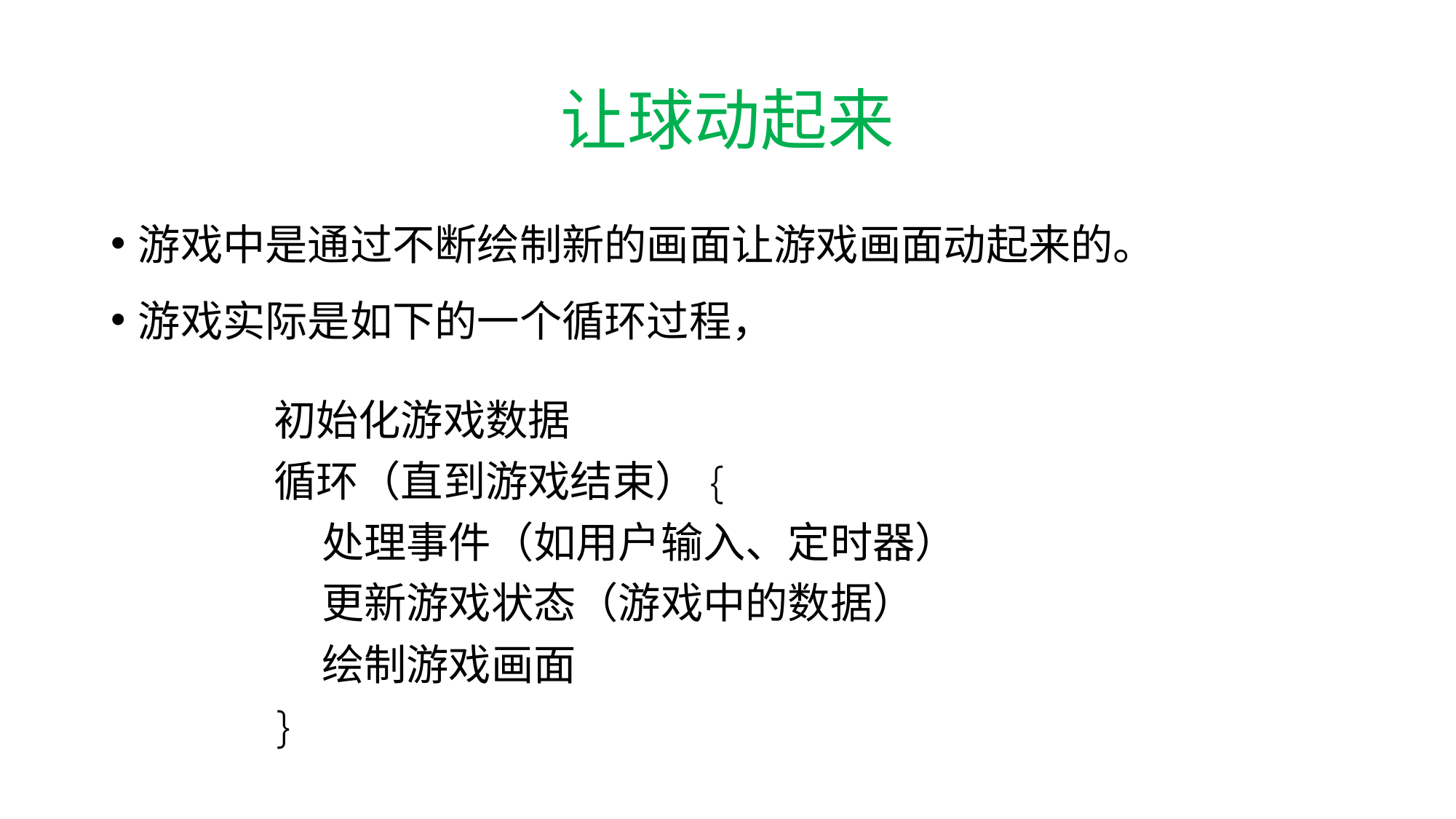

# 让球动起来
游戏中是通过不断绘制新的画面让游戏画面动起来的。
游戏实际是如下的一个循环过程，
初始化游戏数据
循环（直到游戏结束）{
    处理事件（如用户输入、定时器）
    更新游戏状态（游戏中的数据）
    绘制游戏画面
}